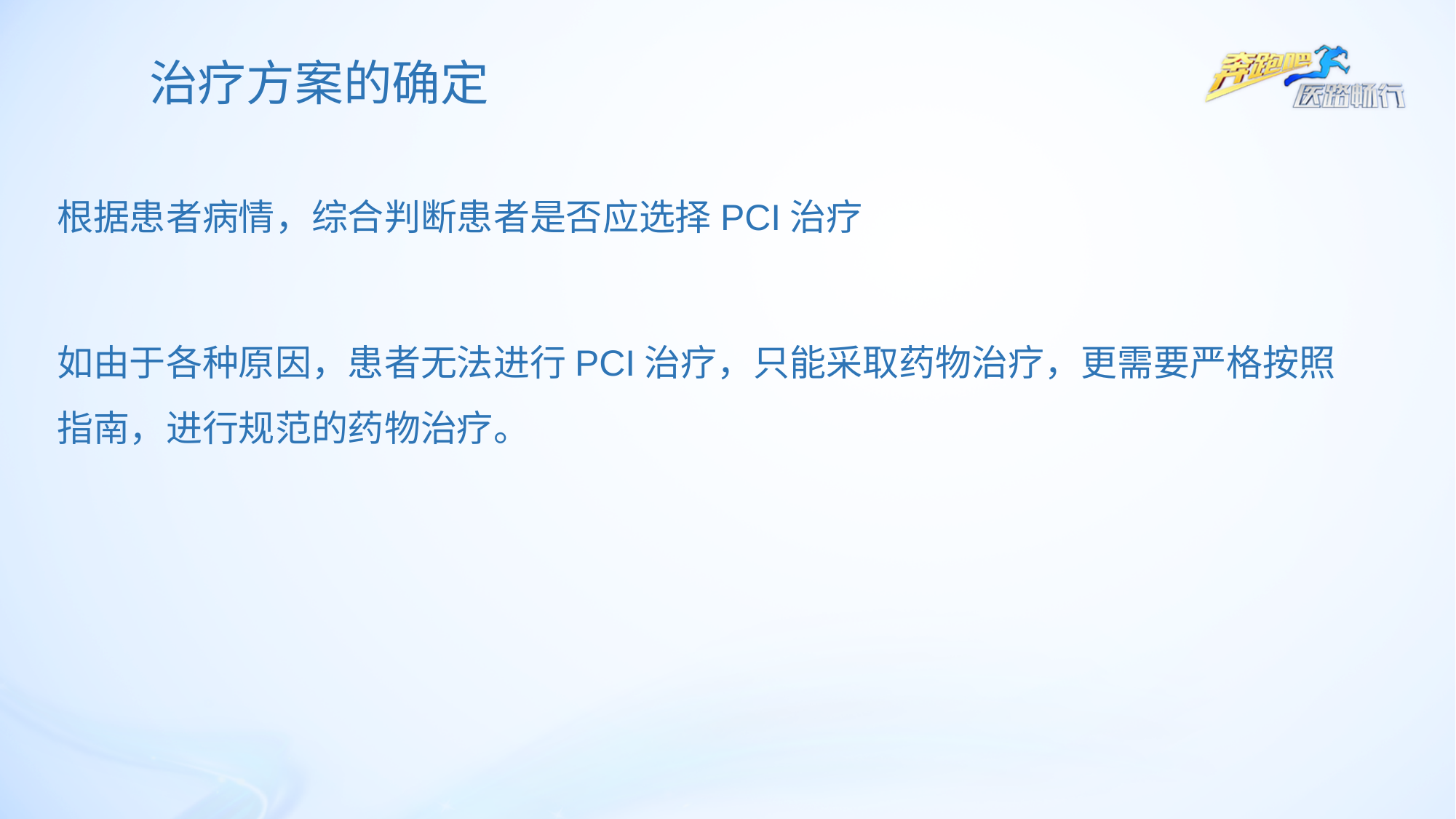

治疗方案的确定
根据患者病情，综合判断患者是否应选择PCI治疗

如由于各种原因，患者无法进行PCI治疗，只能采取药物治疗，更需要严格按照指南，进行规范的药物治疗。